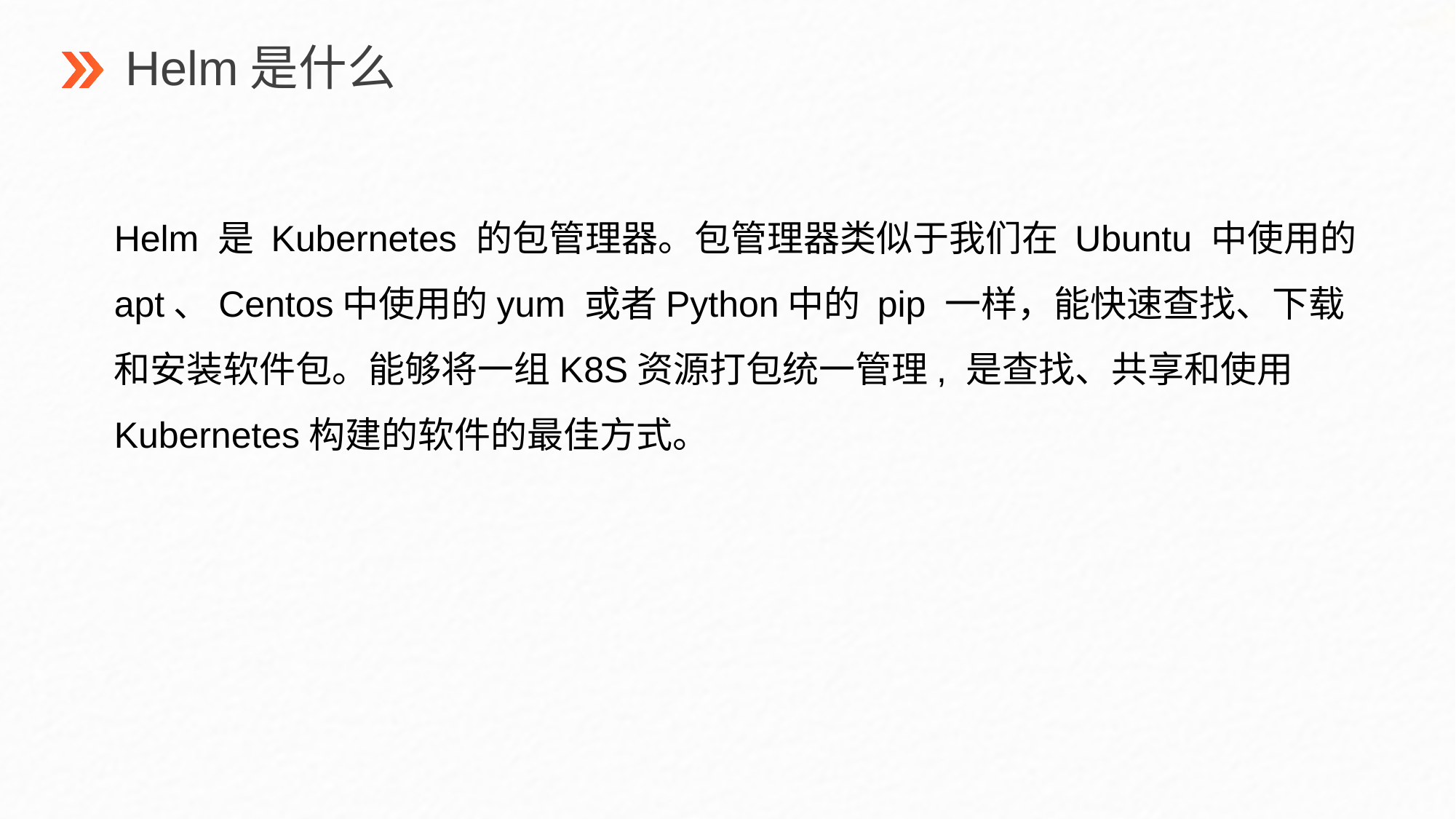

Helm是什么

Helm 是 Kubernetes 的包管理器。包管理器类似于我们在 Ubuntu 中使用的apt、Centos中使用的yum 或者Python中的 pip 一样，能快速查找、下载和安装软件包。能够将一组K8S资源打包统一管理, 是查找、共享和使用Kubernetes构建的软件的最佳方式。